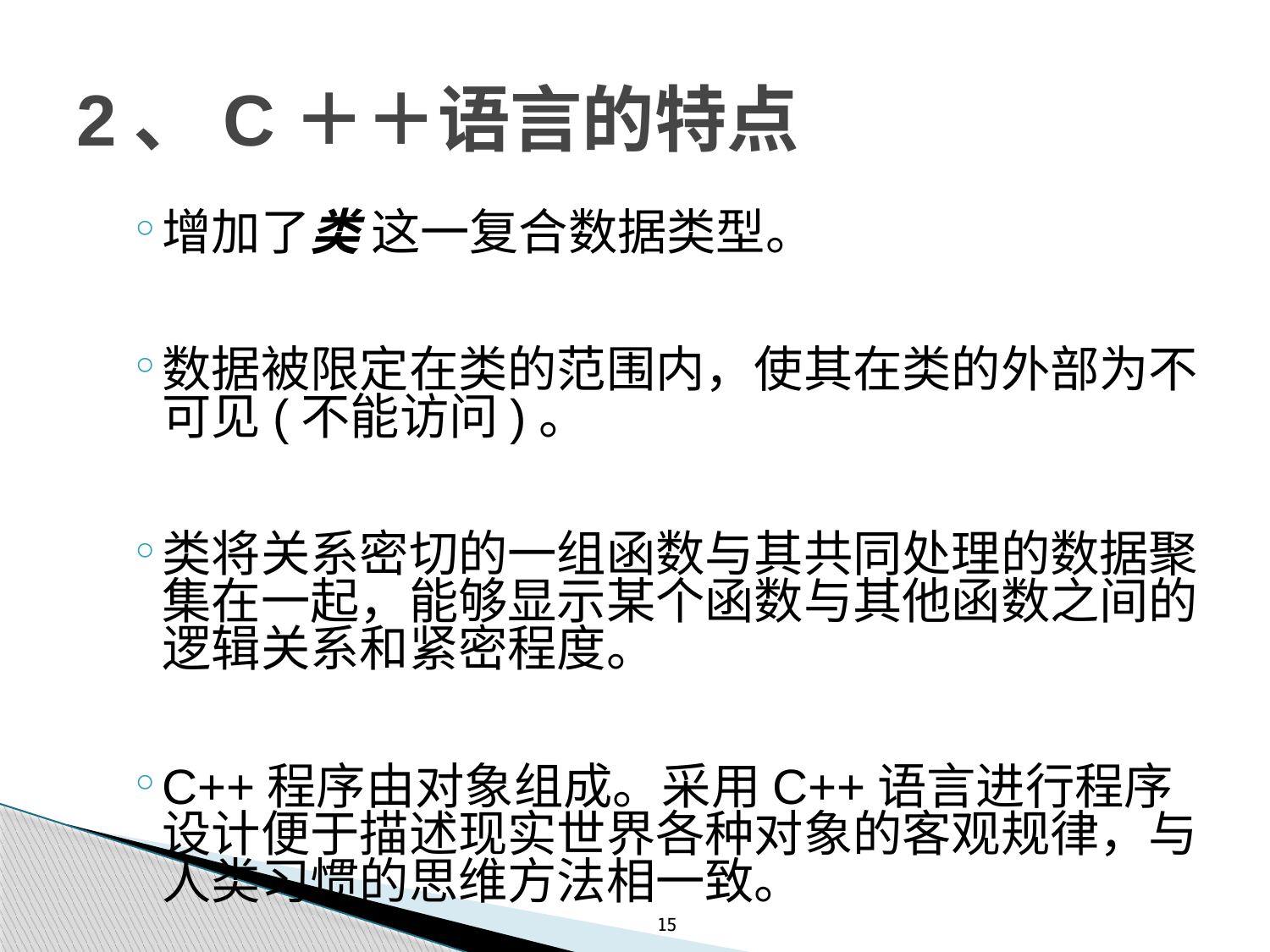

# 2、C＋＋语言的特点
增加了类 这一复合数据类型。

数据被限定在类的范围内，使其在类的外部为不可见(不能访问)。

类将关系密切的一组函数与其共同处理的数据聚集在一起，能够显示某个函数与其他函数之间的逻辑关系和紧密程度。

C++程序由对象组成。采用C++语言进行程序设计便于描述现实世界各种对象的客观规律，与人类习惯的思维方法相一致。
15